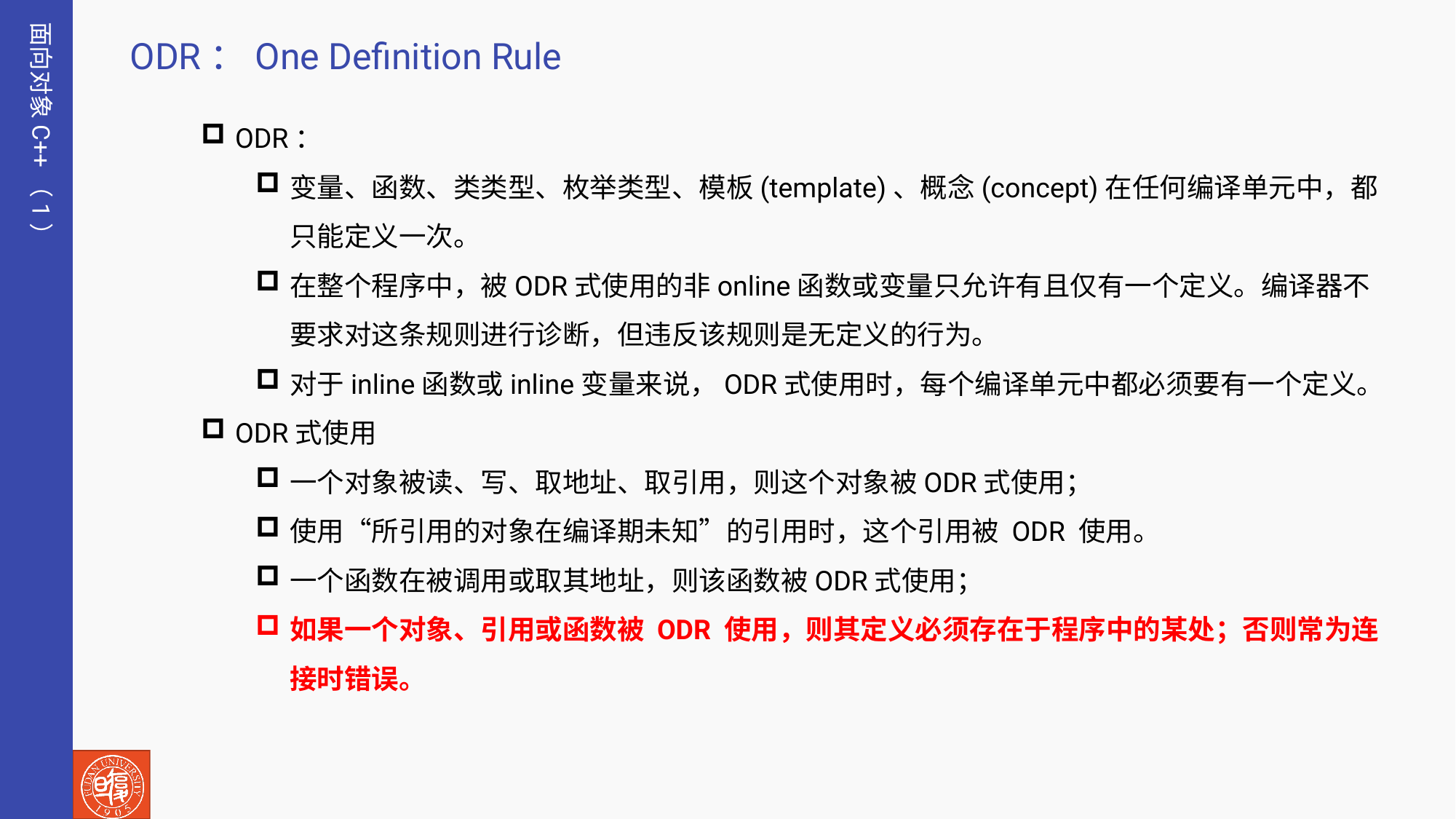

面向对象C++（1）
ODR：One Definition Rule
ODR：
变量、函数、类类型、枚举类型、模板(template)、概念(concept)在任何编译单元中，都只能定义一次。
在整个程序中，被ODR式使用的非online函数或变量只允许有且仅有一个定义。编译器不要求对这条规则进行诊断，但违反该规则是无定义的行为。
对于inline函数或inline变量来说，ODR式使用时，每个编译单元中都必须要有一个定义。
ODR式使用
一个对象被读、写、取地址、取引用，则这个对象被ODR式使用；
使用“所引用的对象在编译期未知”的引用时，这个引用被 ODR 使用。
一个函数在被调用或取其地址，则该函数被ODR式使用；
如果一个对象、引用或函数被 ODR 使用，则其定义必须存在于程序中的某处；否则常为连接时错误。